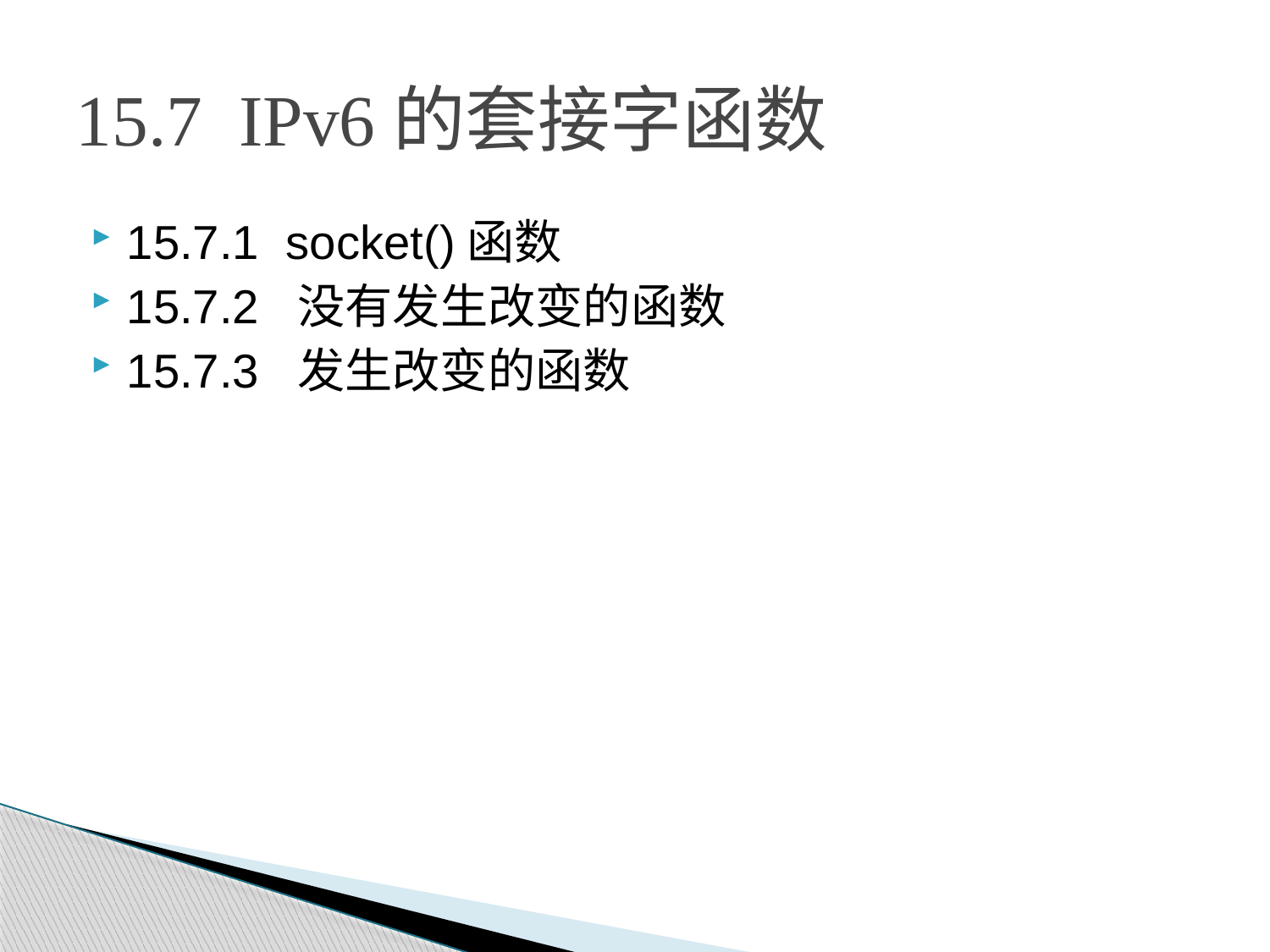

# 15.7  IPv6的套接字函数
15.7.1  socket()函数
15.7.2  没有发生改变的函数
15.7.3  发生改变的函数